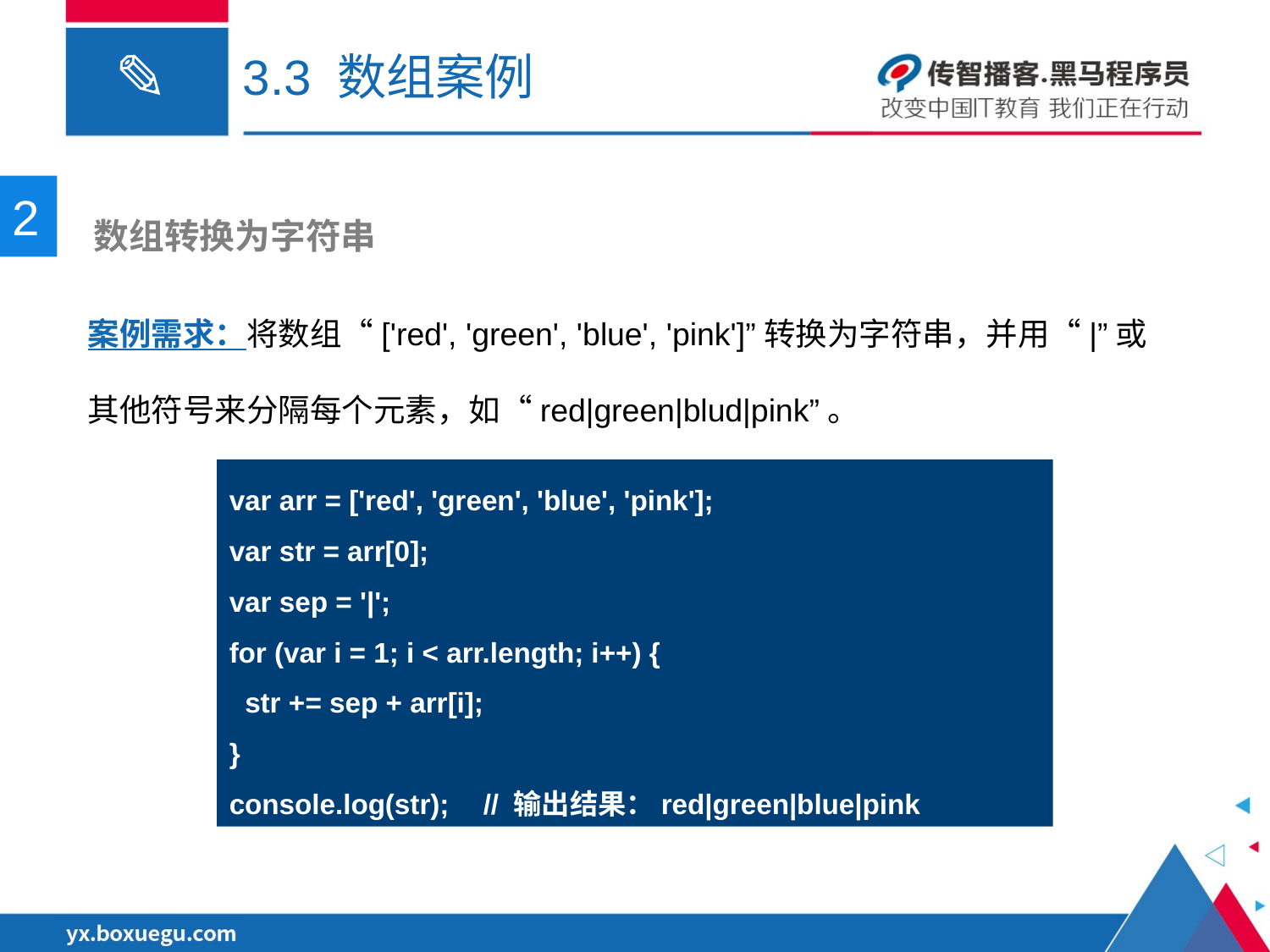

# 3.3 数组案例

2
  数组转换为字符串
案例需求：将数组“['red', 'green', 'blue', 'pink']”转换为字符串，并用“|”或其他符号来分隔每个元素，如“red|green|blud|pink”。
var arr = ['red', 'green', 'blue', 'pink'];
var str = arr[0];
var sep = '|';
for (var i = 1; i < arr.length; i++) {
  str += sep + arr[i];
}
console.log(str);	// 输出结果：red|green|blue|pink